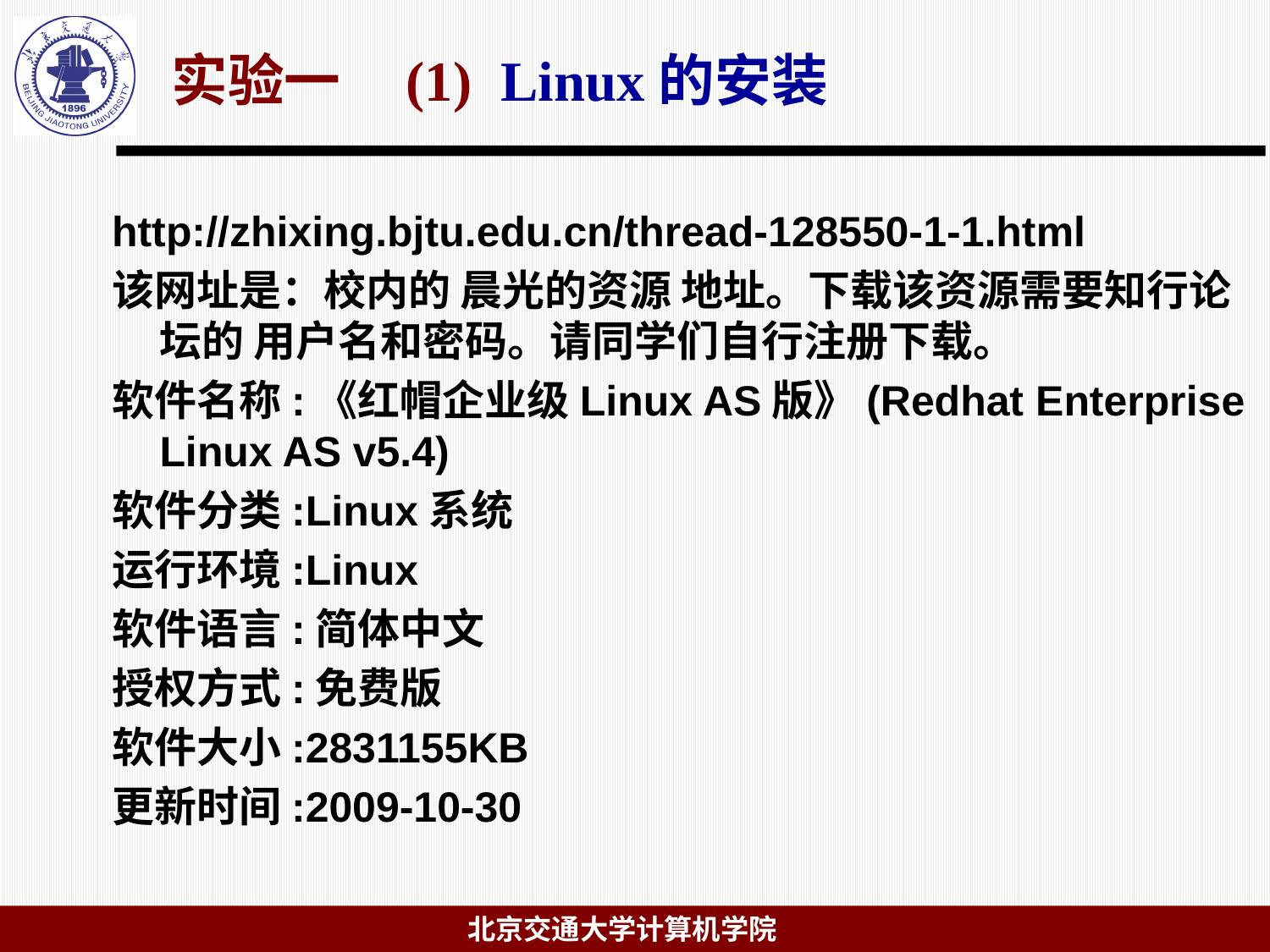

# 实验一    (1)  Linux的安装
http://zhixing.bjtu.edu.cn/thread-128550-1-1.html
该网址是：校内的 晨光的资源 地址。下载该资源需要知行论坛的 用户名和密码。请同学们自行注册下载。
软件名称:《红帽企业级Linux AS版》(Redhat Enterprise Linux AS v5.4)
软件分类:Linux系统
运行环境:Linux
软件语言:简体中文
授权方式:免费版
软件大小:2831155KB
更新时间:2009-10-30